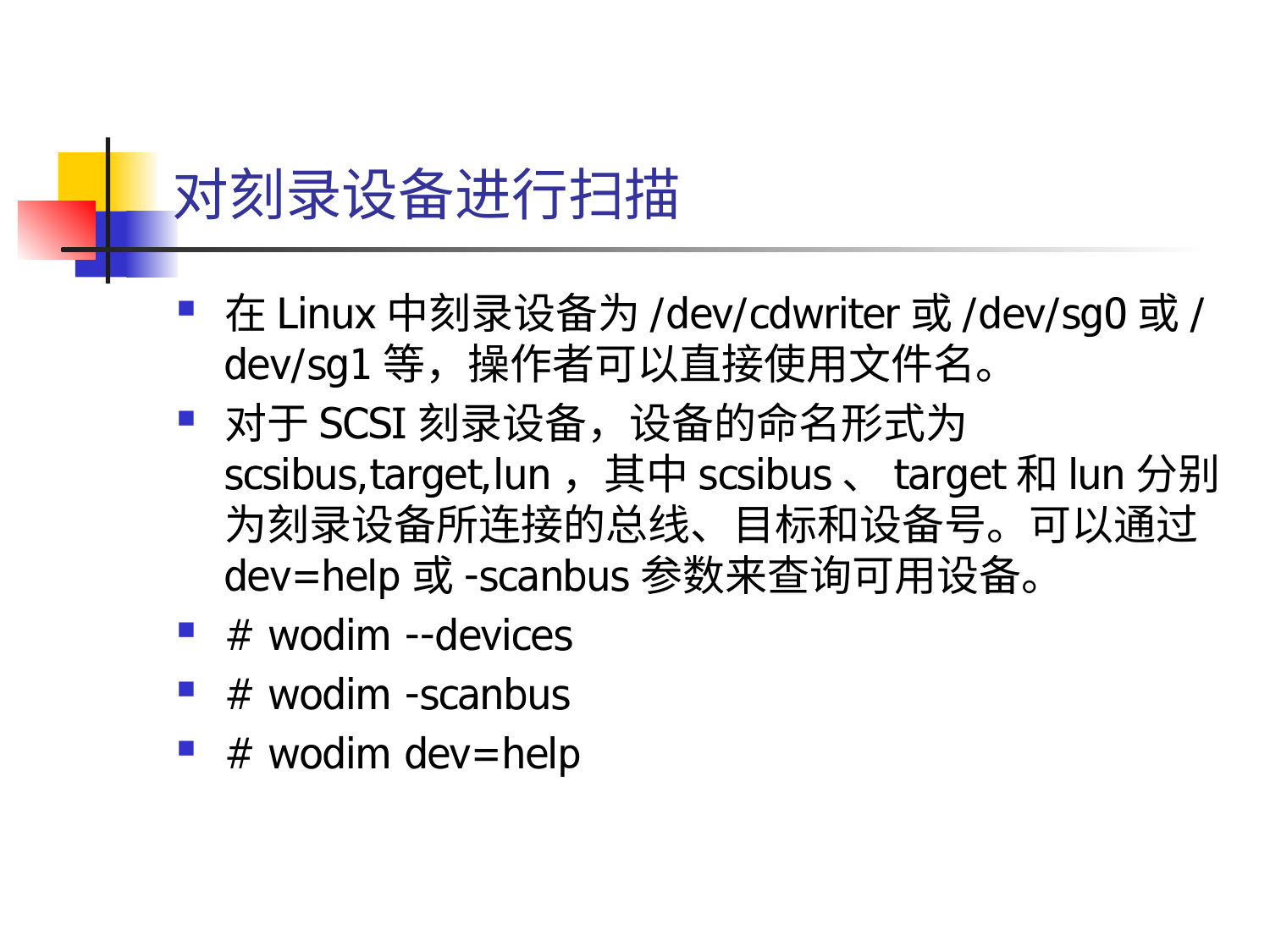

# 对刻录设备进行扫描
在Linux中刻录设备为/dev/cdwriter或/dev/sg0或/dev/sg1等，操作者可以直接使用文件名。
对于SCSI刻录设备，设备的命名形式为scsibus,target,lun，其中scsibus、target和lun分别为刻录设备所连接的总线、目标和设备号。可以通过dev=help或-scanbus参数来查询可用设备。
# wodim --devices
# wodim -scanbus
# wodim dev=help